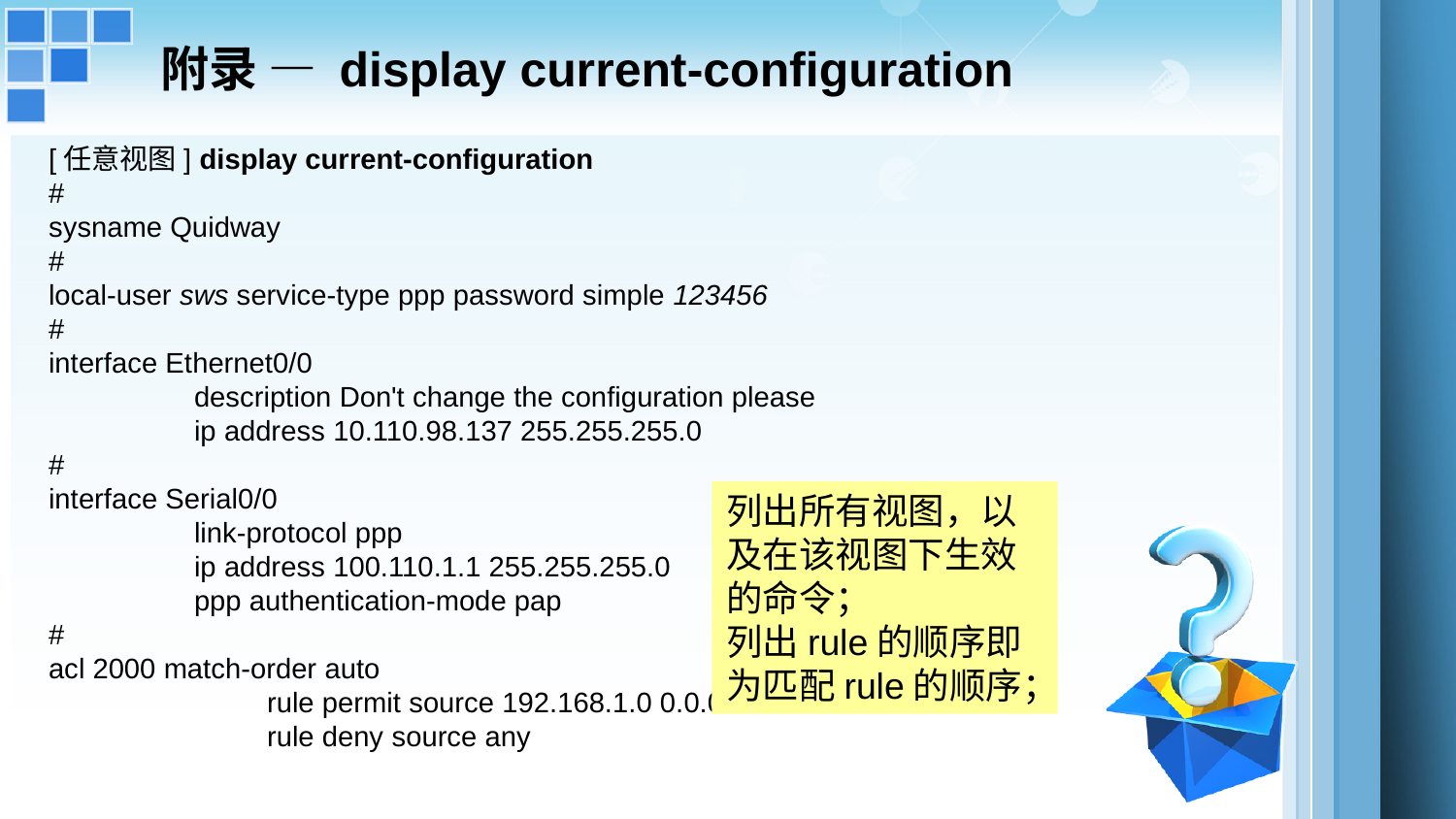

附录 — display current-configuration
[任意视图] display current-configuration
#
sysname Quidway
#
local-user sws service-type ppp password simple 123456
#
interface Ethernet0/0
	description Don't change the configuration please
	ip address 10.110.98.137 255.255.255.0
#
interface Serial0/0
	link-protocol ppp
	ip address 100.110.1.1 255.255.255.0
	ppp authentication-mode pap
#
acl 2000 match-order auto
	rule permit source 192.168.1.0 0.0.0.255
	rule deny source any
列出所有视图，以及在该视图下生效的命令；
列出rule的顺序即为匹配rule的顺序；